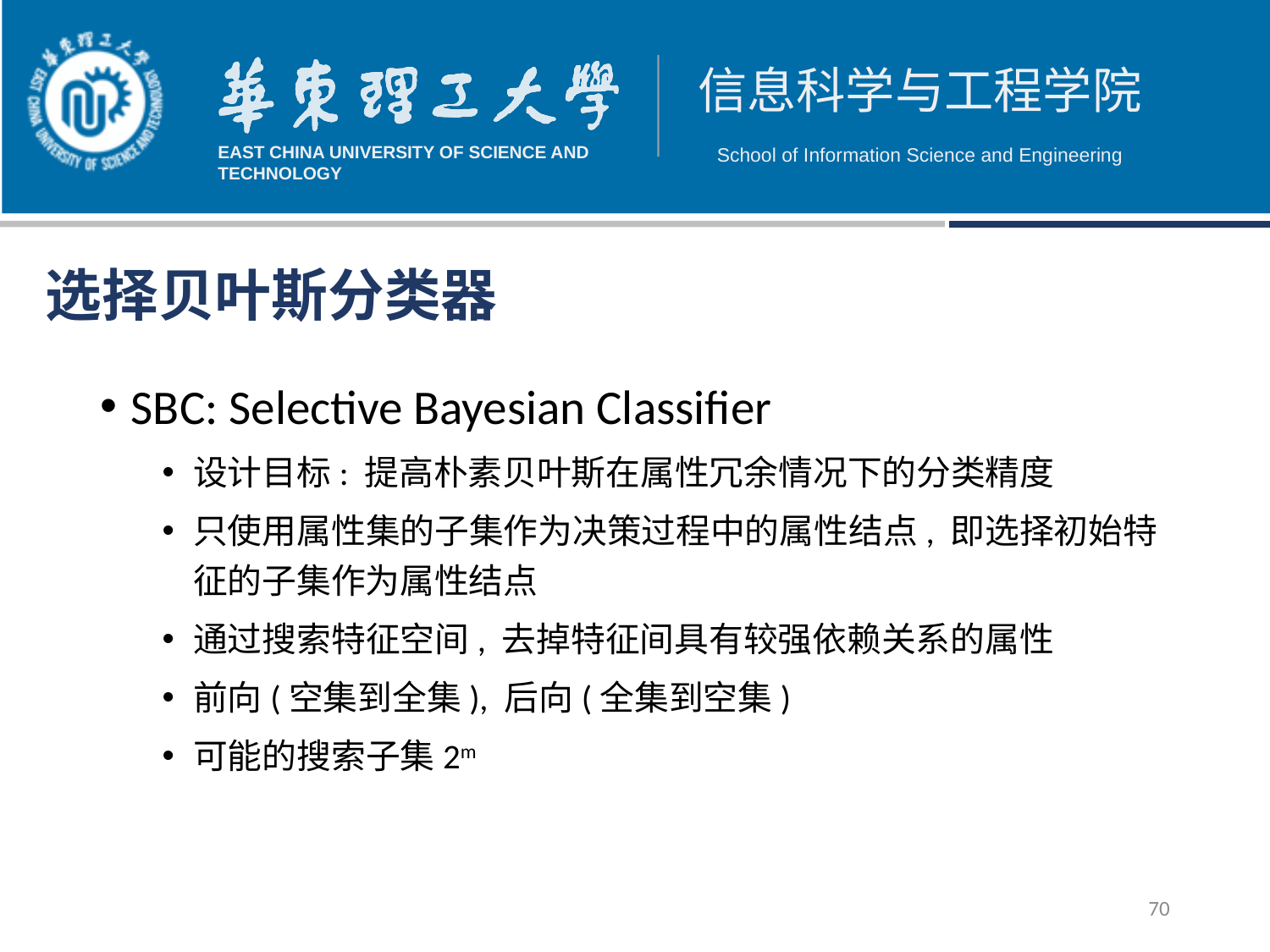

选择贝叶斯分类器
SBC: Selective Bayesian Classifier
设计目标: 提高朴素贝叶斯在属性冗余情况下的分类精度
只使用属性集的子集作为决策过程中的属性结点, 即选择初始特征的子集作为属性结点
通过搜索特征空间, 去掉特征间具有较强依赖关系的属性
前向(空集到全集), 后向(全集到空集)
可能的搜索子集2m
70